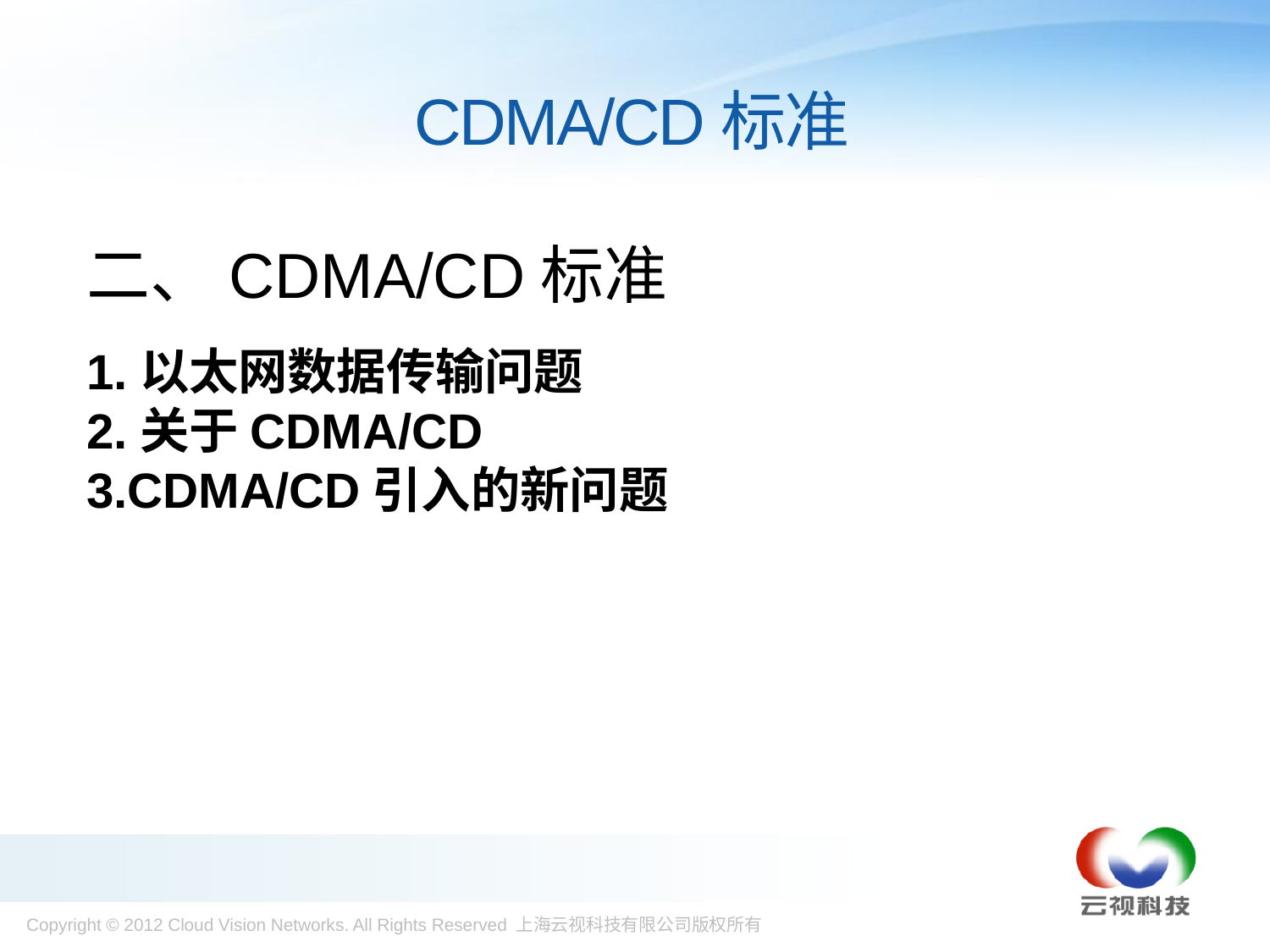

# CDMA/CD标准
二、CDMA/CD标准
1.以太网数据传输问题
2.关于CDMA/CD
3.CDMA/CD引入的新问题

CD
标准